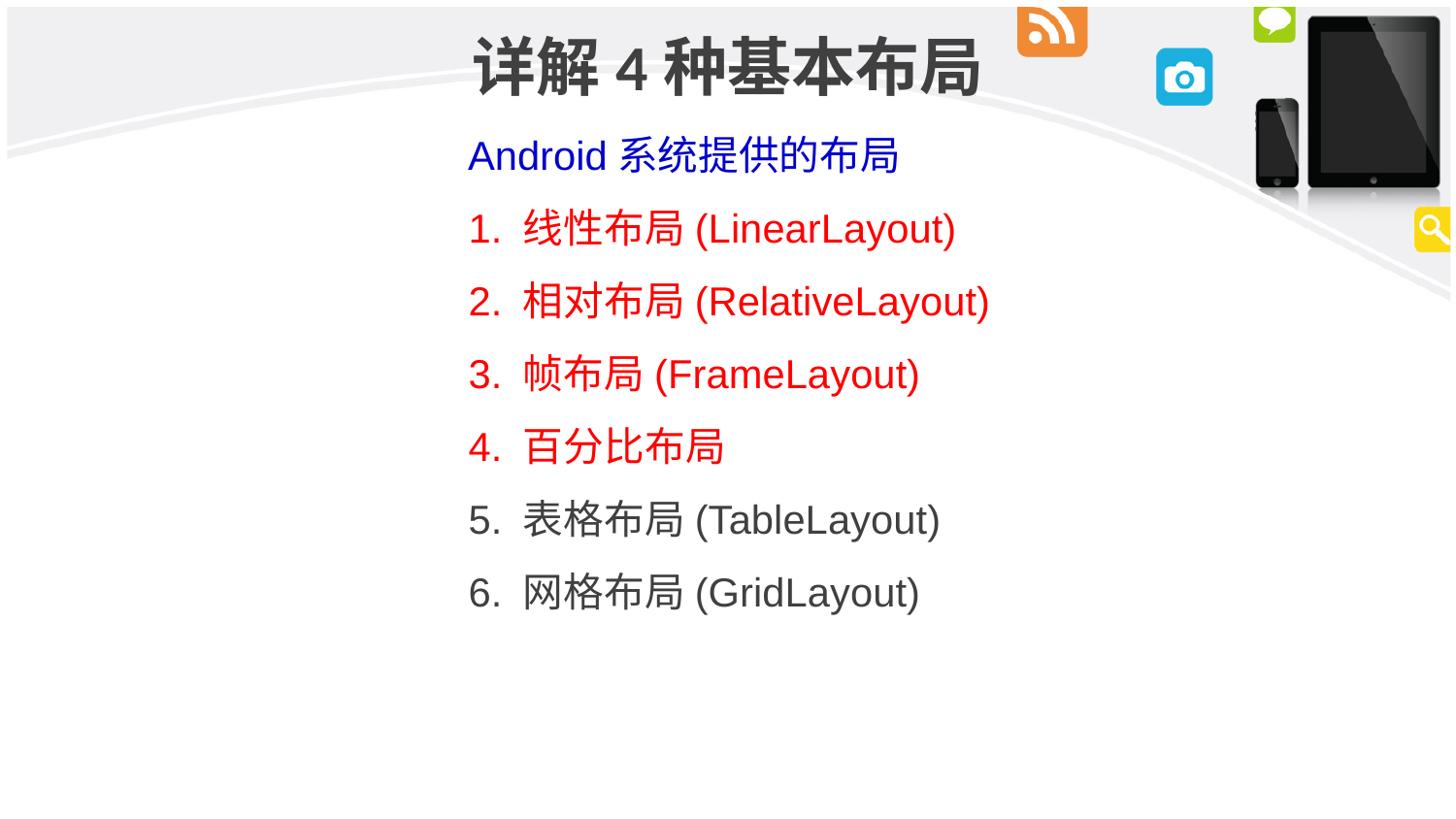

# 详解4种基本布局
		             Android系统提供的布局
			1. 线性布局(LinearLayout)
			2. 相对布局(RelativeLayout)
			3. 帧布局(FrameLayout)
			4. 百分比布局
			5. 表格布局(TableLayout)
			6. 网格布局(GridLayout)